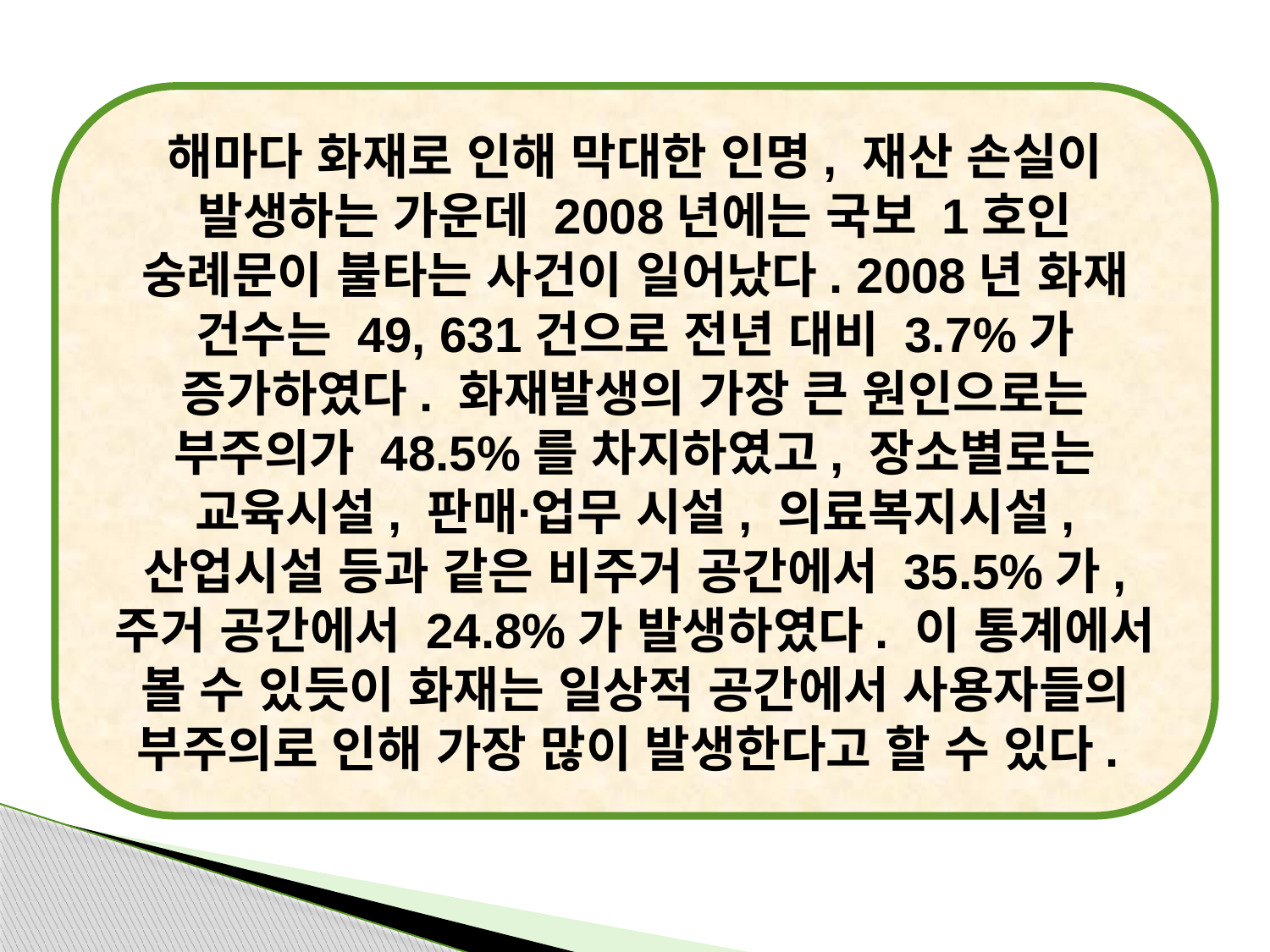

#

해마다 화재로 인해 막대한 인명, 재산 손실이 발생하는 가운데 2008년에는 국보 1호인 숭례문이 불타는 사건이 일어났다. 2008년 화재 건수는 49, 631건으로 전년 대비 3.7%가 증가하였다. 화재발생의 가장 큰 원인으로는 부주의가 48.5%를 차지하였고, 장소별로는 교육시설, 판매∙업무 시설, 의료복지시설, 산업시설 등과 같은 비주거 공간에서 35.5%가, 주거 공간에서 24.8%가 발생하였다. 이 통계에서 볼 수 있듯이 화재는 일상적 공간에서 사용자들의 부주의로 인해 가장 많이 발생한다고 할 수 있다.